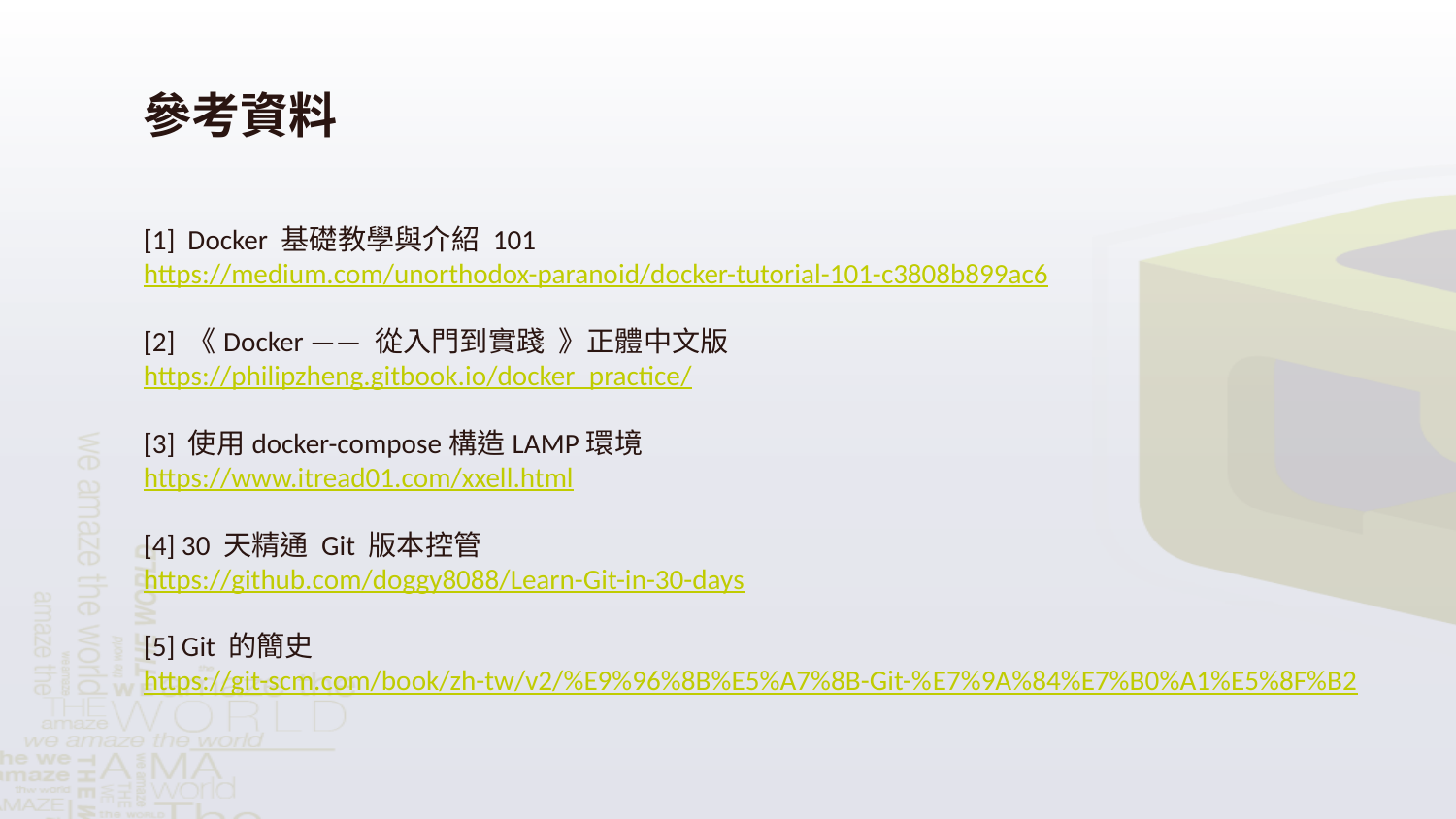

參考資料
[1]  Docker 基礎教學與介紹 101
https://medium.com/unorthodox-paranoid/docker-tutorial-101-c3808b899ac6

[2] 《Docker —— 從入門到實踐­》正體中文版
https://philipzheng.gitbook.io/docker_practice/

[3] 使用docker-compose構造LAMP環境
https://www.itread01.com/xxell.html

[4] 30 天精通 Git 版本控管
https://github.com/doggy8088/Learn-Git-in-30-days

[5] Git 的簡史
https://git-scm.com/book/zh-tw/v2/%E9%96%8B%E5%A7%8B-Git-%E7%9A%84%E7%B0%A1%E5%8F%B2